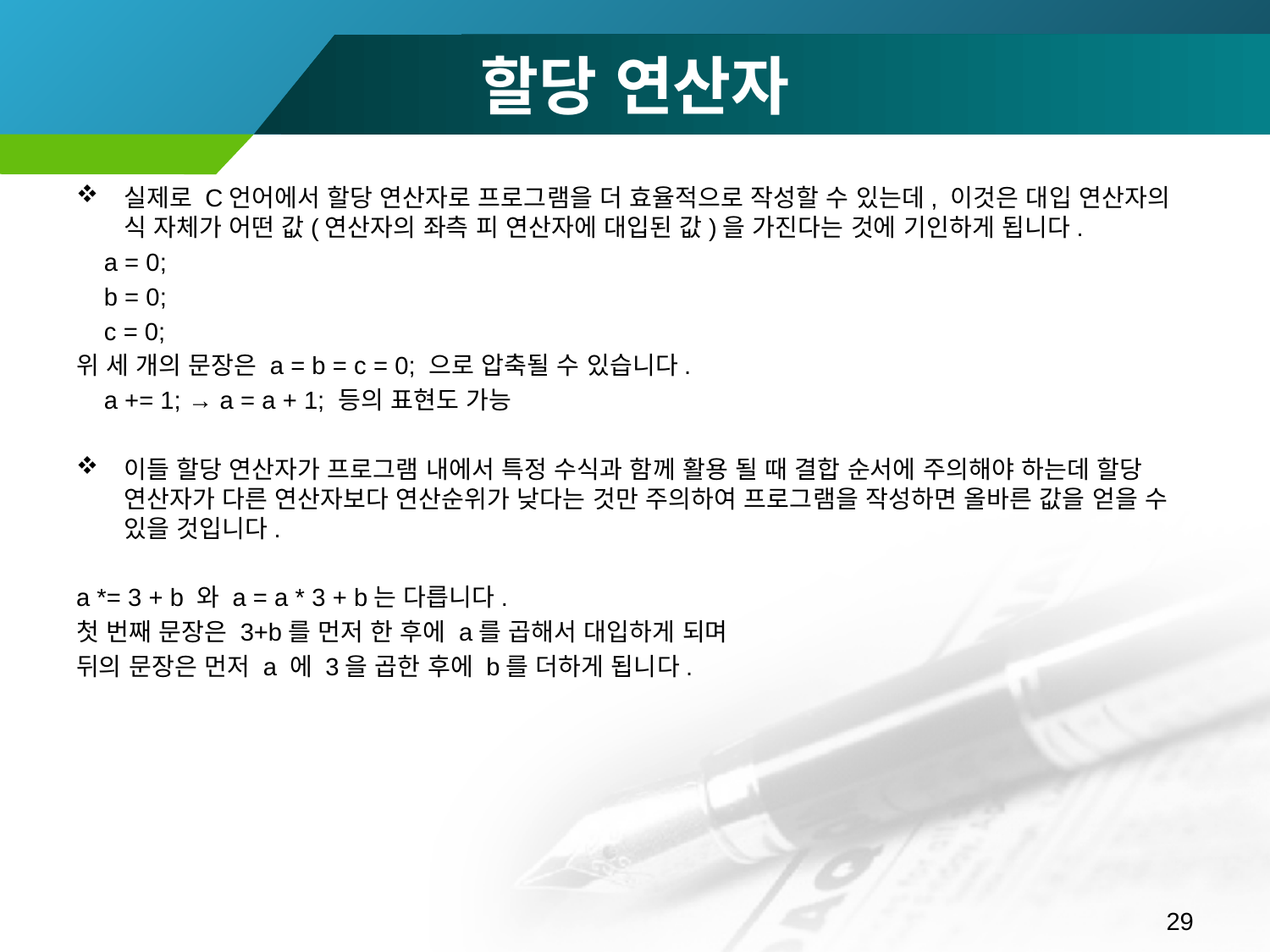

# 할당 연산자
실제로 C언어에서 할당 연산자로 프로그램을 더 효율적으로 작성할 수 있는데, 이것은 대입 연산자의 식 자체가 어떤 값(연산자의 좌측 피 연산자에 대입된 값)을 가진다는 것에 기인하게 됩니다.
    a = 0;
    b = 0;
    c = 0;
위 세 개의 문장은 a = b = c = 0; 으로 압축될 수 있습니다.
    a += 1; → a = a + 1; 등의 표현도 가능

이들 할당 연산자가 프로그램 내에서 특정 수식과 함께 활용 될 때 결합 순서에 주의해야 하는데 할당 연산자가 다른 연산자보다 연산순위가 낮다는 것만 주의하여 프로그램을 작성하면 올바른 값을 얻을 수 있을 것입니다.

a *= 3 + b 와 a = a * 3 + b는 다릅니다.
첫 번째 문장은 3+b를 먼저 한 후에 a를 곱해서 대입하게 되며
뒤의 문장은 먼저 a 에 3을 곱한 후에 b를 더하게 됩니다.
29